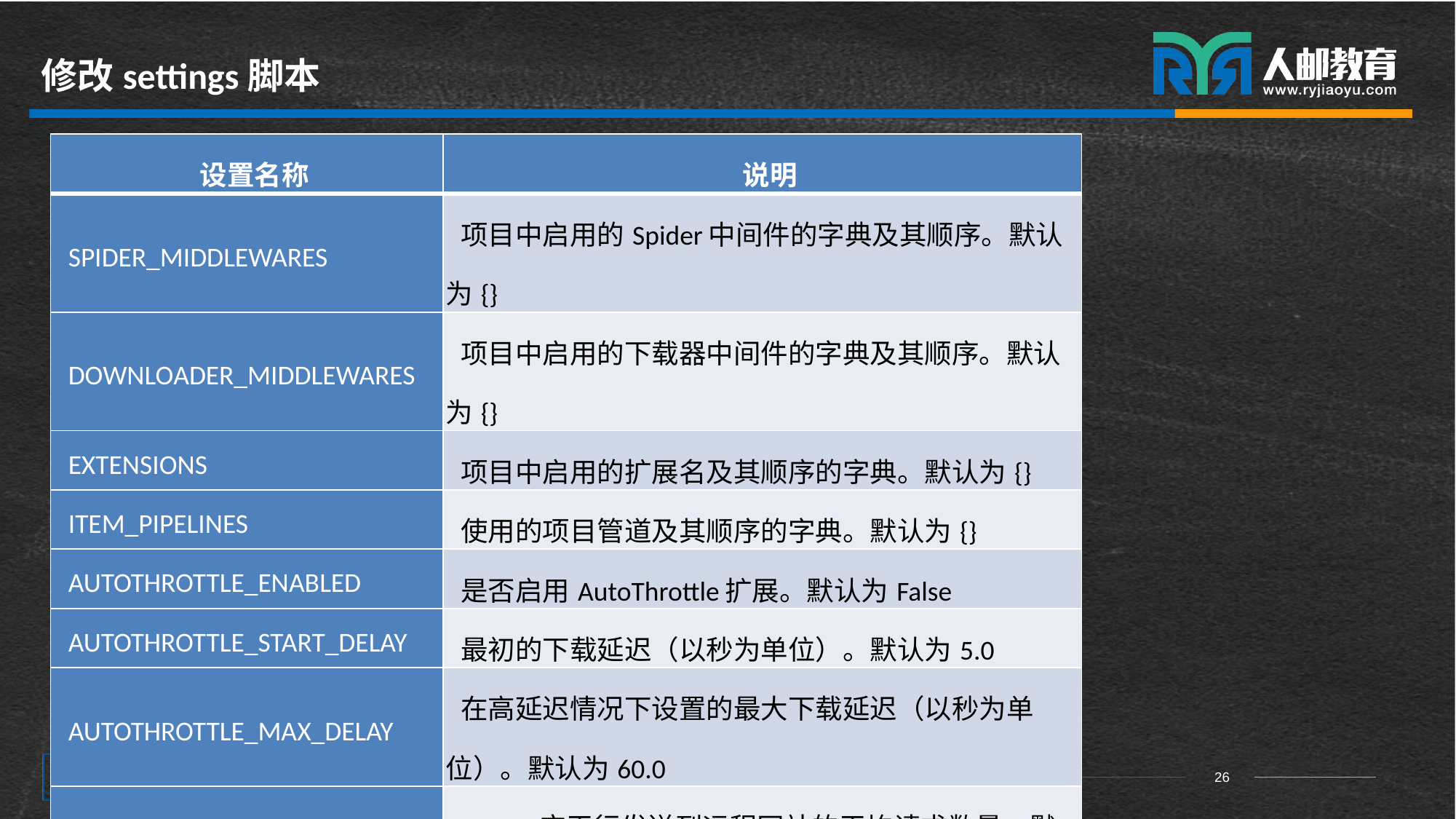

# 修改settings脚本
| 设置名称 | 说明 |
| --- | --- |
| SPIDER\_MIDDLEWARES | 项目中启用的Spider中间件的字典及其顺序。默认为{} |
| DOWNLOADER\_MIDDLEWARES | 项目中启用的下载器中间件的字典及其顺序。默认为{} |
| EXTENSIONS | 项目中启用的扩展名及其顺序的字典。默认为{} |
| ITEM\_PIPELINES | 使用的项目管道及其顺序的字典。默认为{} |
| AUTOTHROTTLE\_ENABLED | 是否启用AutoThrottle扩展。默认为False |
| AUTOTHROTTLE\_START\_DELAY | 最初的下载延迟（以秒为单位）。默认为5.0 |
| AUTOTHROTTLE\_MAX\_DELAY | 在高延迟情况下设置的最大下载延迟（以秒为单位）。默认为60.0 |
| AUTOTHROTTLE\_TARGET\_CONCURRENCY | Scrapy应平行发送到远程网站的平均请求数量。默认为1.0 |
| AUTOTHROTTLE\_DEBUG | 是否启用AutoThrottle调试模式，该模式将显示收到的每个响应的统计数据，以便用户实时调整调节参数。默认为False |
| HTTPCACHE\_ENABLED | 是否启用HTTP缓存。默认为False |